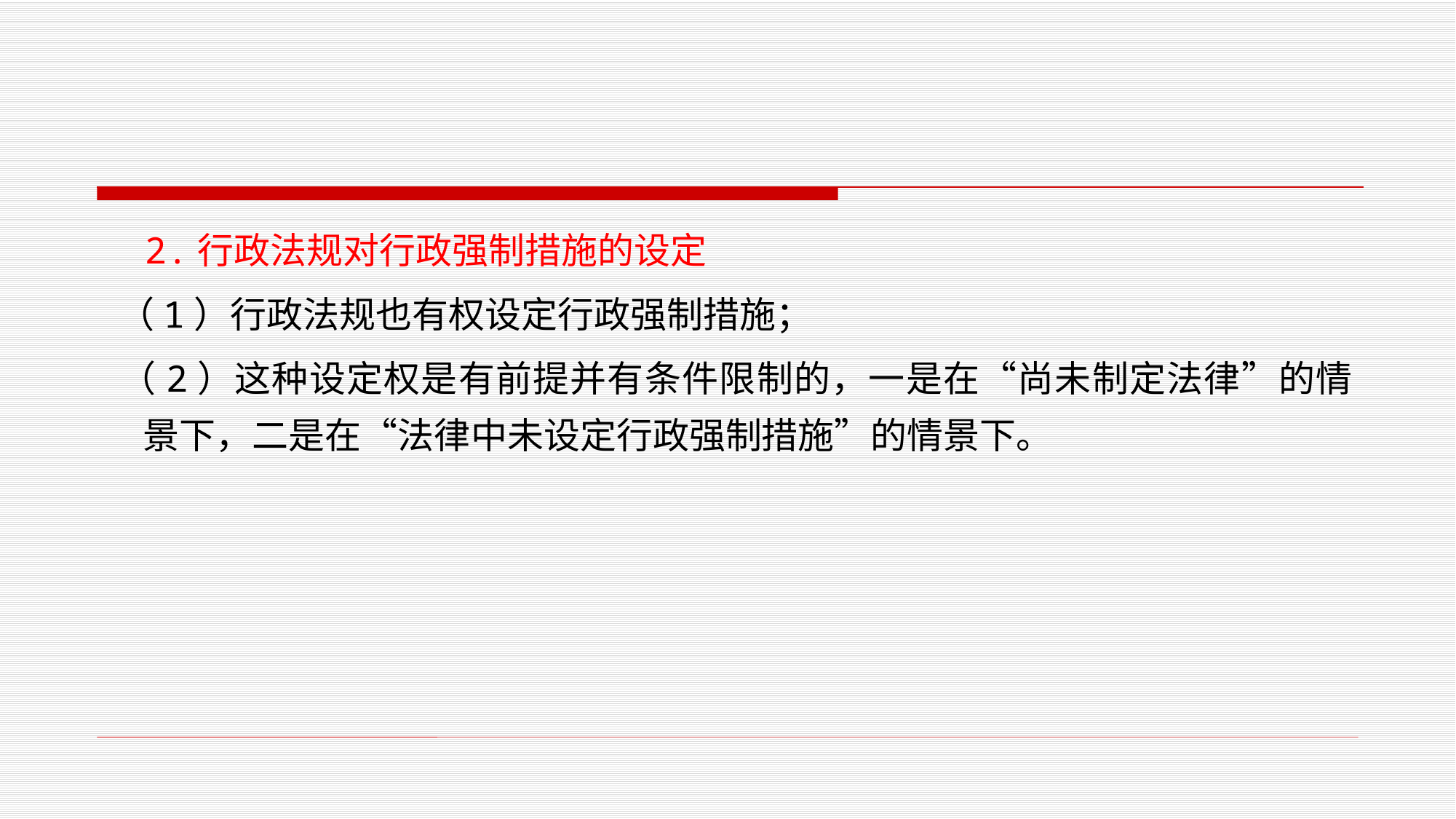

#
  2.行政法规对行政强制措施的设定
 （1）行政法规也有权设定行政强制措施；
 （2）这种设定权是有前提并有条件限制的，一是在“尚未制定法律”的情景下，二是在“法律中未设定行政强制措施”的情景下。